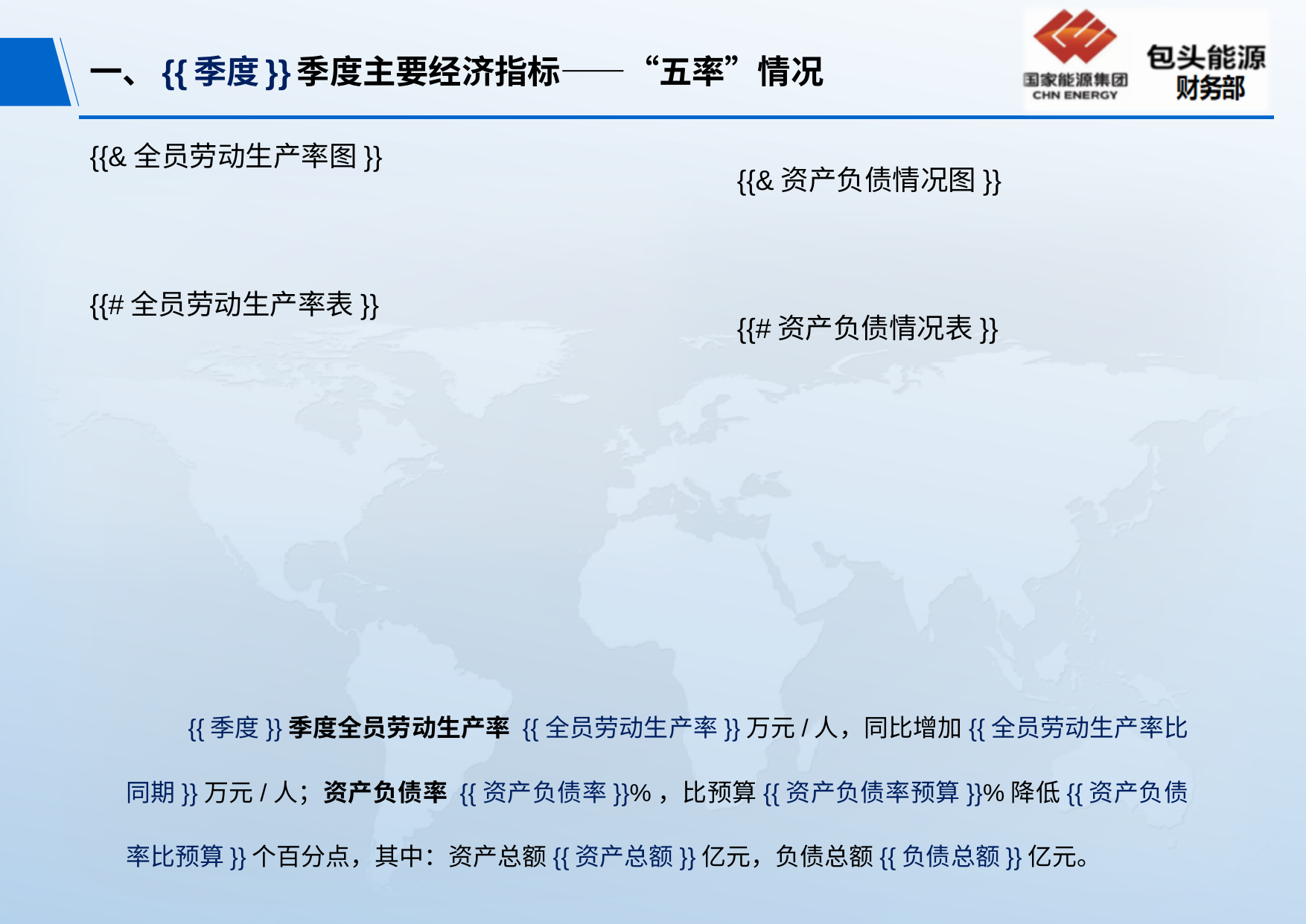

# 一、{{季度}}季度主要经济指标——“五率”情况
{{&全员劳动生产率图}}
{{&资产负债情况图}}
{{#全员劳动生产率表}}
{{#资产负债情况表}}
  {{季度}}季度全员劳动生产率 {{全员劳动生产率}}万元/人，同比增加{{全员劳动生产率比同期}}万元/人；资产负债率 {{资产负债率}}%，比预算{{资产负债率预算}}%降低{{资产负债率比预算}}个百分点，其中：资产总额{{资产总额}}亿元，负债总额{{负债总额}}亿元。
22